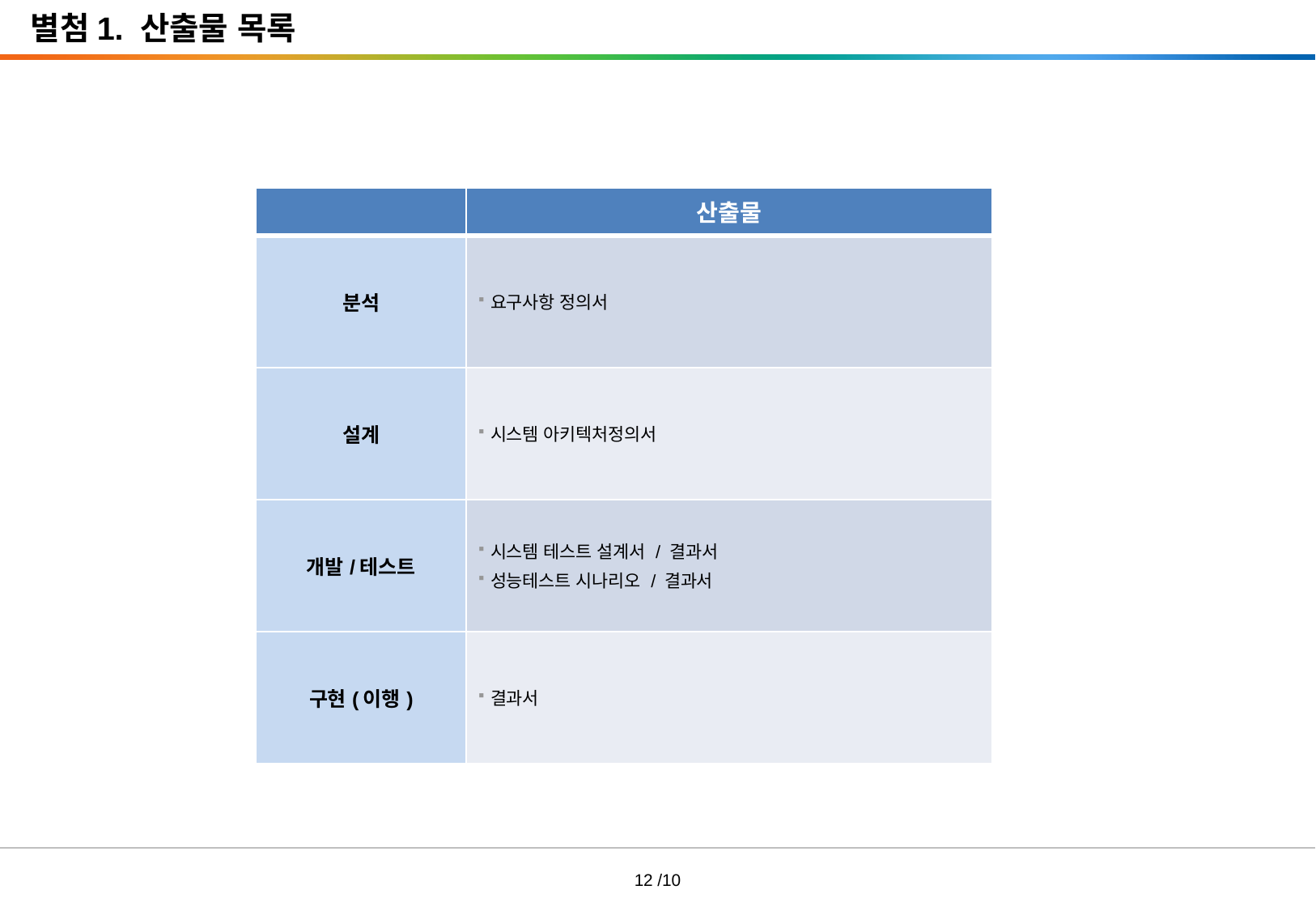

별첨1. 산출물 목록
|  | 산출물 |
| --- | --- |
| 분석 | 요구사항 정의서 |
| 설계 | 시스템 아키텍처정의서 |
| 개발/테스트 | 시스템 테스트 설계서 / 결과서 성능테스트 시나리오 / 결과서 |
| 구현(이행) | 결과서 |